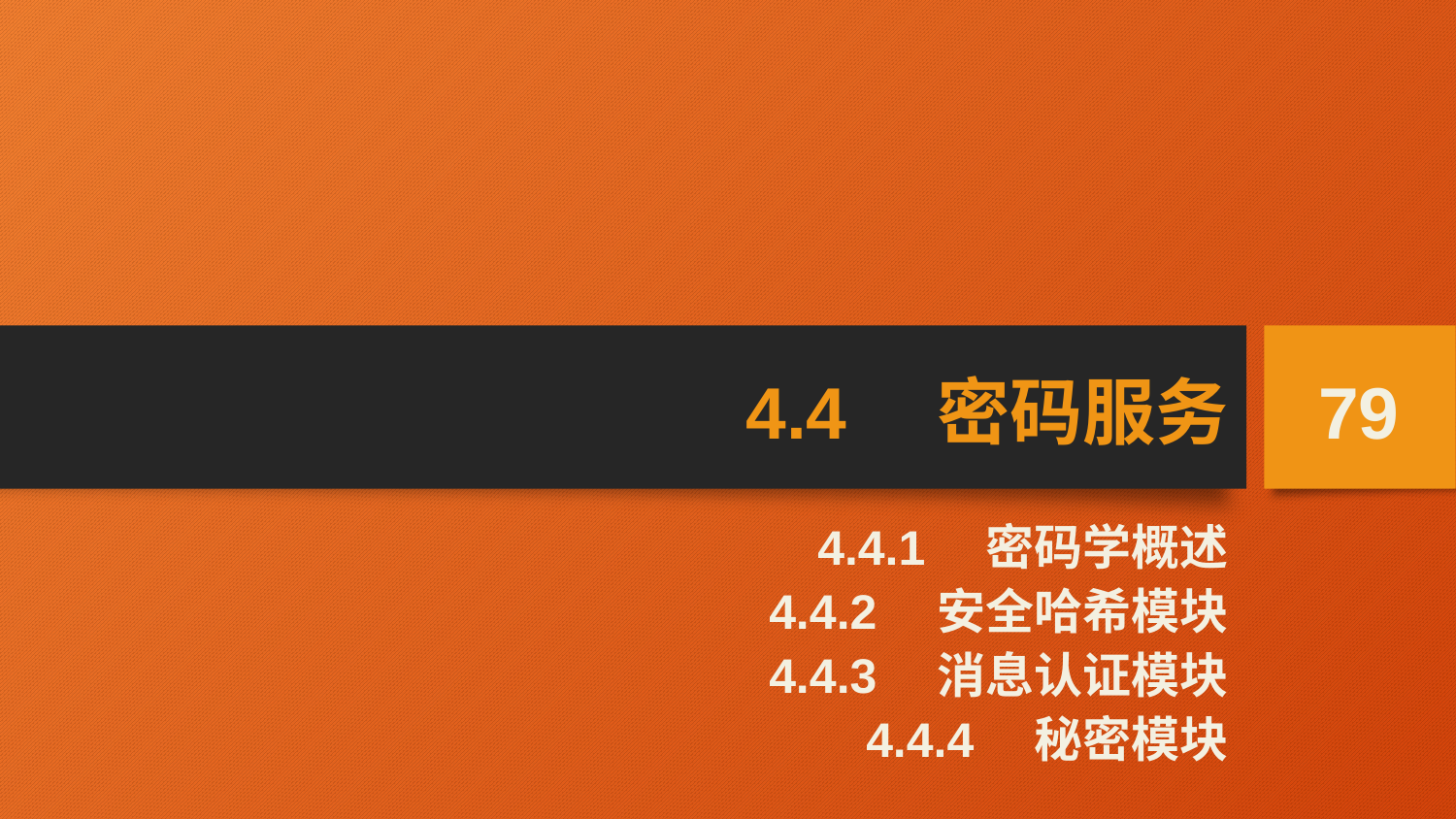

# 4.4　密码服务
79
4.4.1　密码学概述
4.4.2　安全哈希模块
4.4.3　消息认证模块
4.4.4　秘密模块